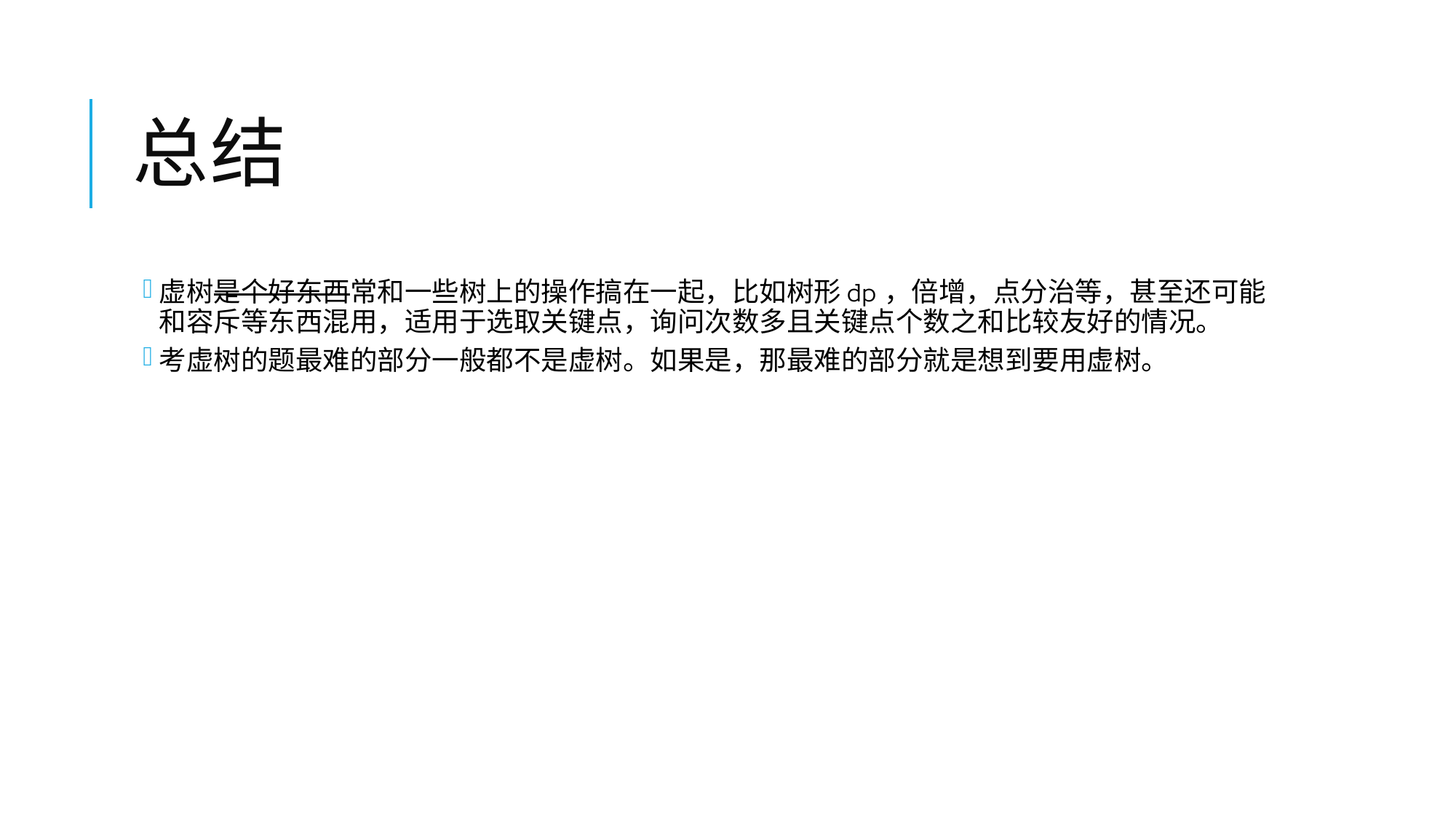

# 总结
虚树是个好东西常和一些树上的操作搞在一起，比如树形dp，倍增，点分治等，甚至还可能和容斥等东西混用，适用于选取关键点，询问次数多且关键点个数之和比较友好的情况。
考虚树的题最难的部分一般都不是虚树。如果是，那最难的部分就是想到要用虚树。